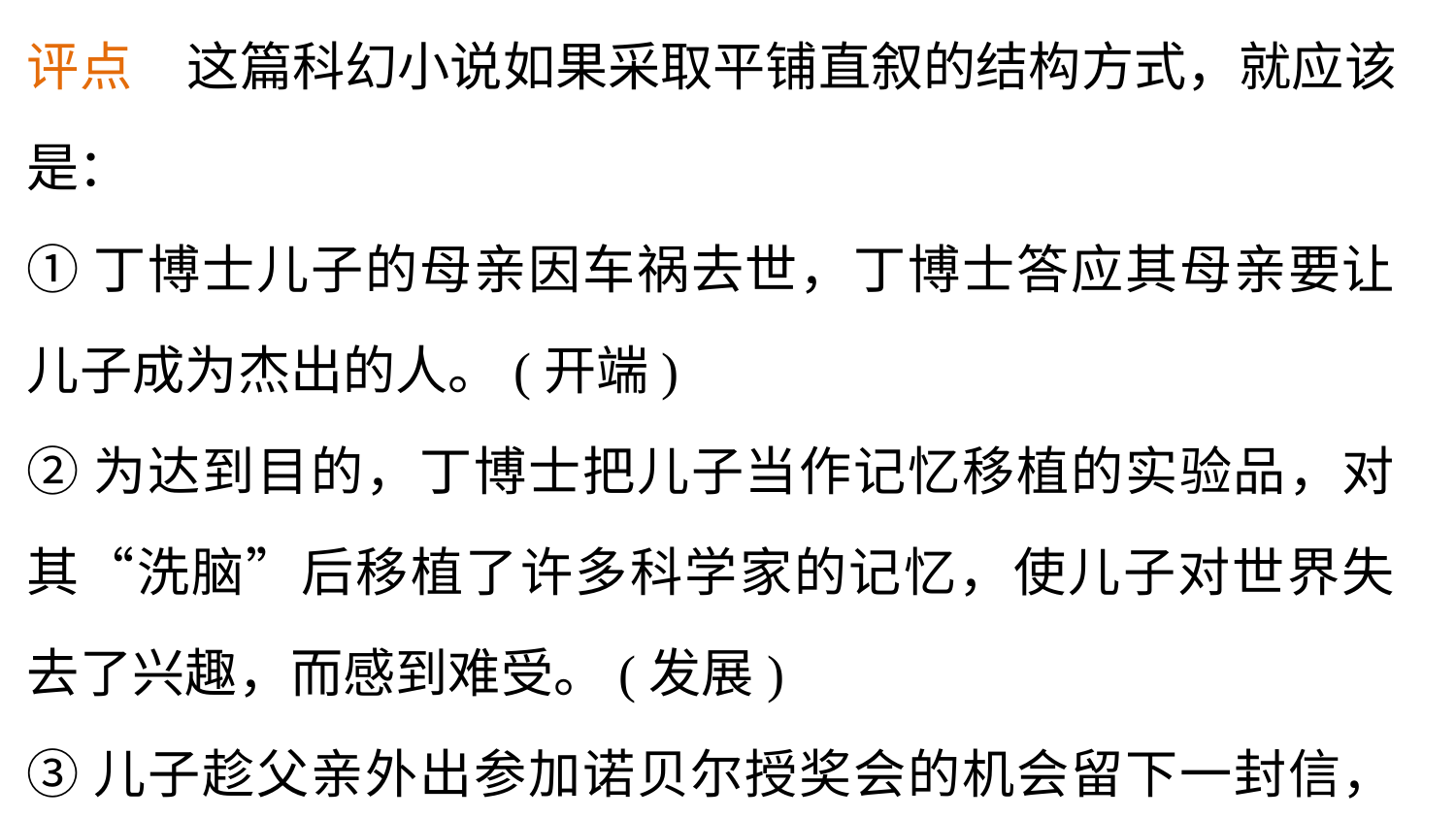

评点　这篇科幻小说如果采取平铺直叙的结构方式，就应该是：
①丁博士儿子的母亲因车祸去世，丁博士答应其母亲要让儿子成为杰出的人。(开端)
②为达到目的，丁博士把儿子当作记忆移植的实验品，对其“洗脑”后移植了许多科学家的记忆，使儿子对世界失去了兴趣，而感到难受。(发展)
③儿子趁父亲外出参加诺贝尔授奖会的机会留下一封信，驾“单程超时空飞船”逃离了。 (高潮)